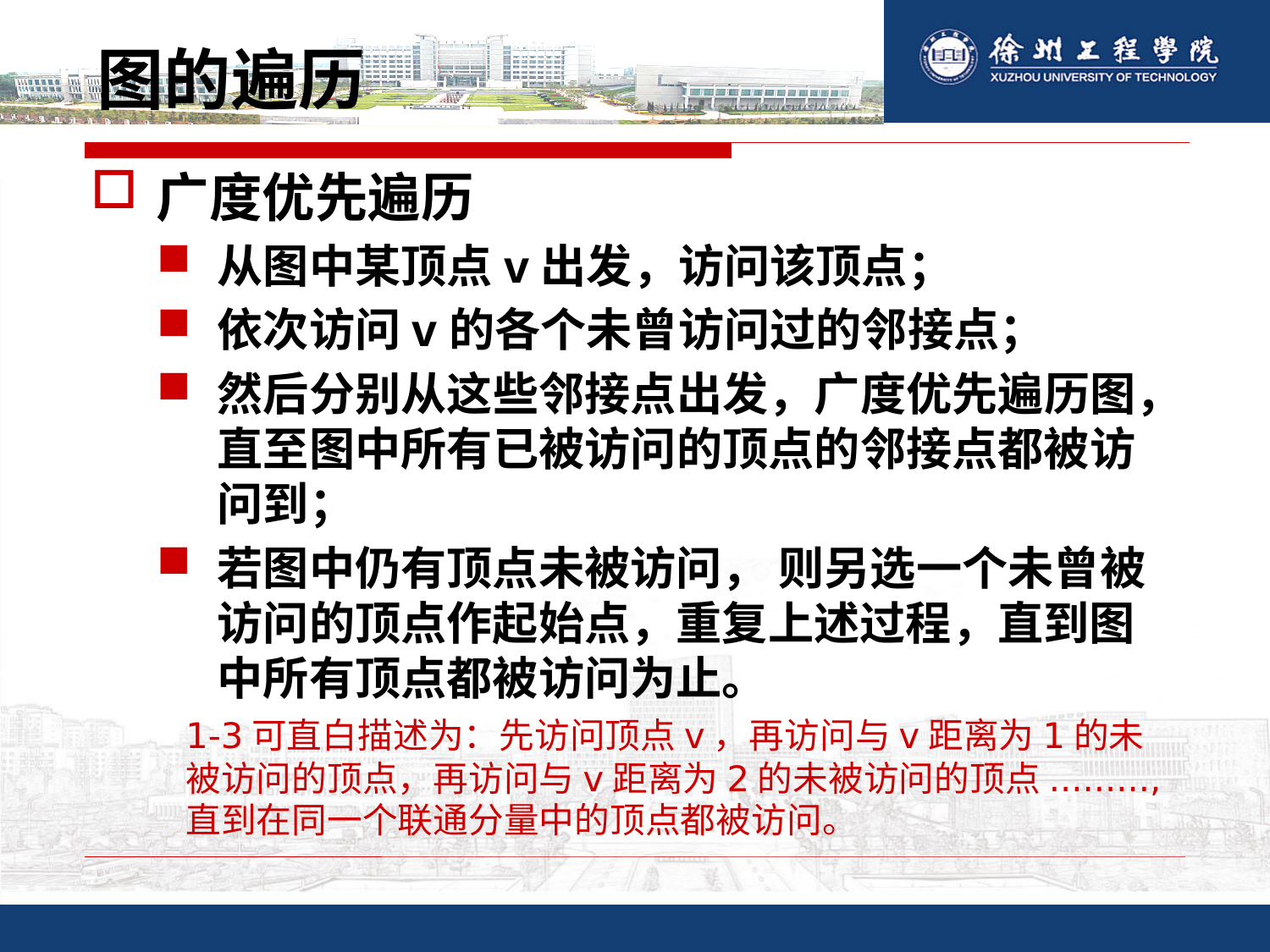

# 图的遍历
广度优先遍历
从图中某顶点v出发，访问该顶点；
依次访问v的各个未曾访问过的邻接点；
然后分别从这些邻接点出发，广度优先遍历图，直至图中所有已被访问的顶点的邻接点都被访问到；
若图中仍有顶点未被访问， 则另选一个未曾被访问的顶点作起始点，重复上述过程，直到图中所有顶点都被访问为止。

1-3可直白描述为：先访问顶点v，再访问与v距离为1的未被访问的顶点，再访问与v距离为2的未被访问的顶点.........,直到在同一个联通分量中的顶点都被访问。